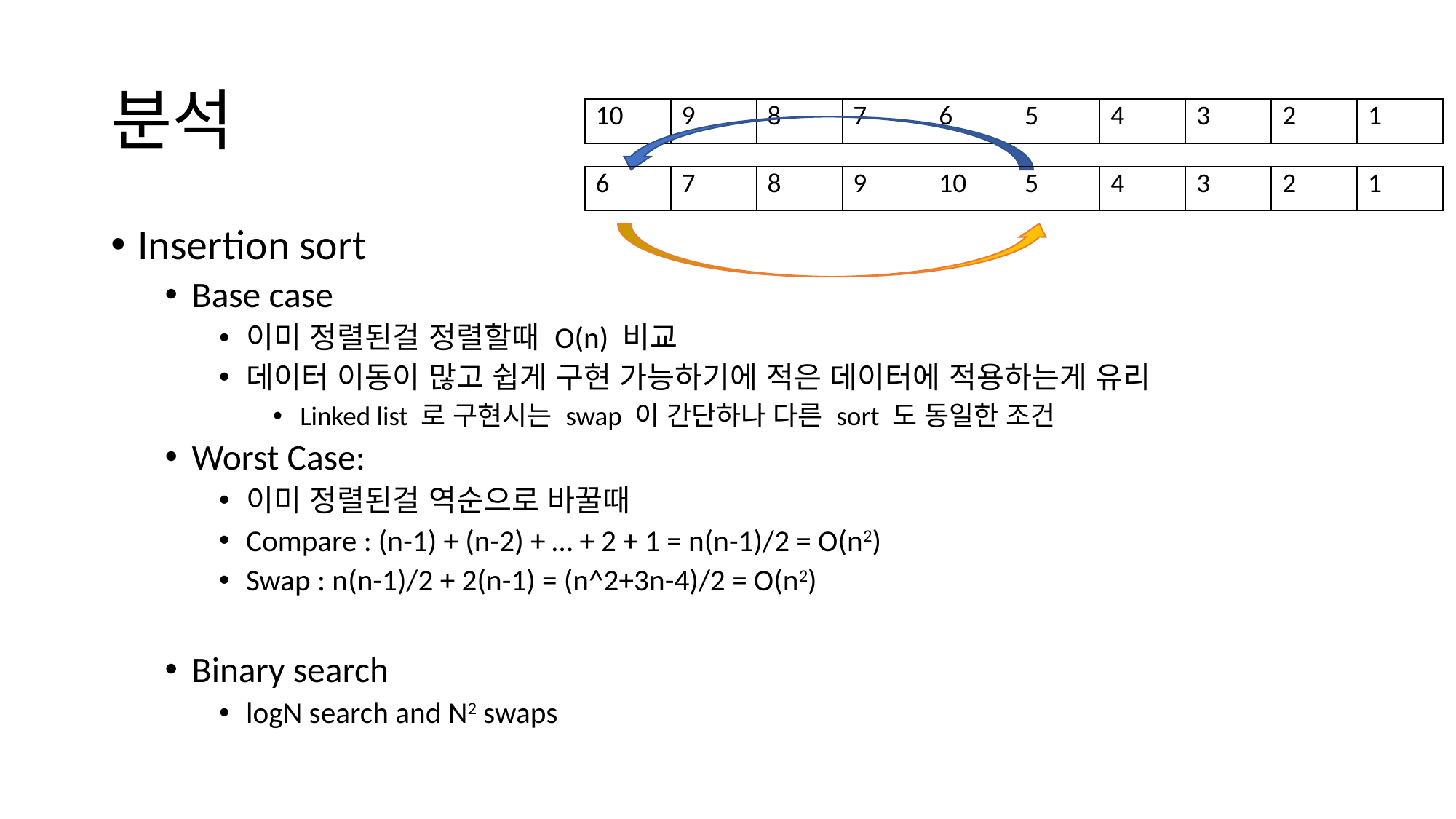

# 분석
| 10 | 9 | 8 | 7 | 6 | 5 | 4 | 3 | 2 | 1 |
| --- | --- | --- | --- | --- | --- | --- | --- | --- | --- |

| 6 | 7 | 8 | 9 | 10 | 5 | 4 | 3 | 2 | 1 |
| --- | --- | --- | --- | --- | --- | --- | --- | --- | --- |
Insertion sort
Base case
이미 정렬된걸 정렬할때 O(n) 비교
데이터 이동이 많고 쉽게 구현 가능하기에 적은 데이터에 적용하는게 유리
Linked list 로 구현시는 swap 이 간단하나 다른 sort 도 동일한 조건
Worst Case:
이미 정렬된걸 역순으로 바꿀때
Compare : (n-1) + (n-2) + … + 2 + 1 = n(n-1)/2 = O(n2)
Swap : n(n-1)/2 + 2(n-1) = (n^2+3n-4)/2 = O(n2)

Binary search
logN search and N2 swaps